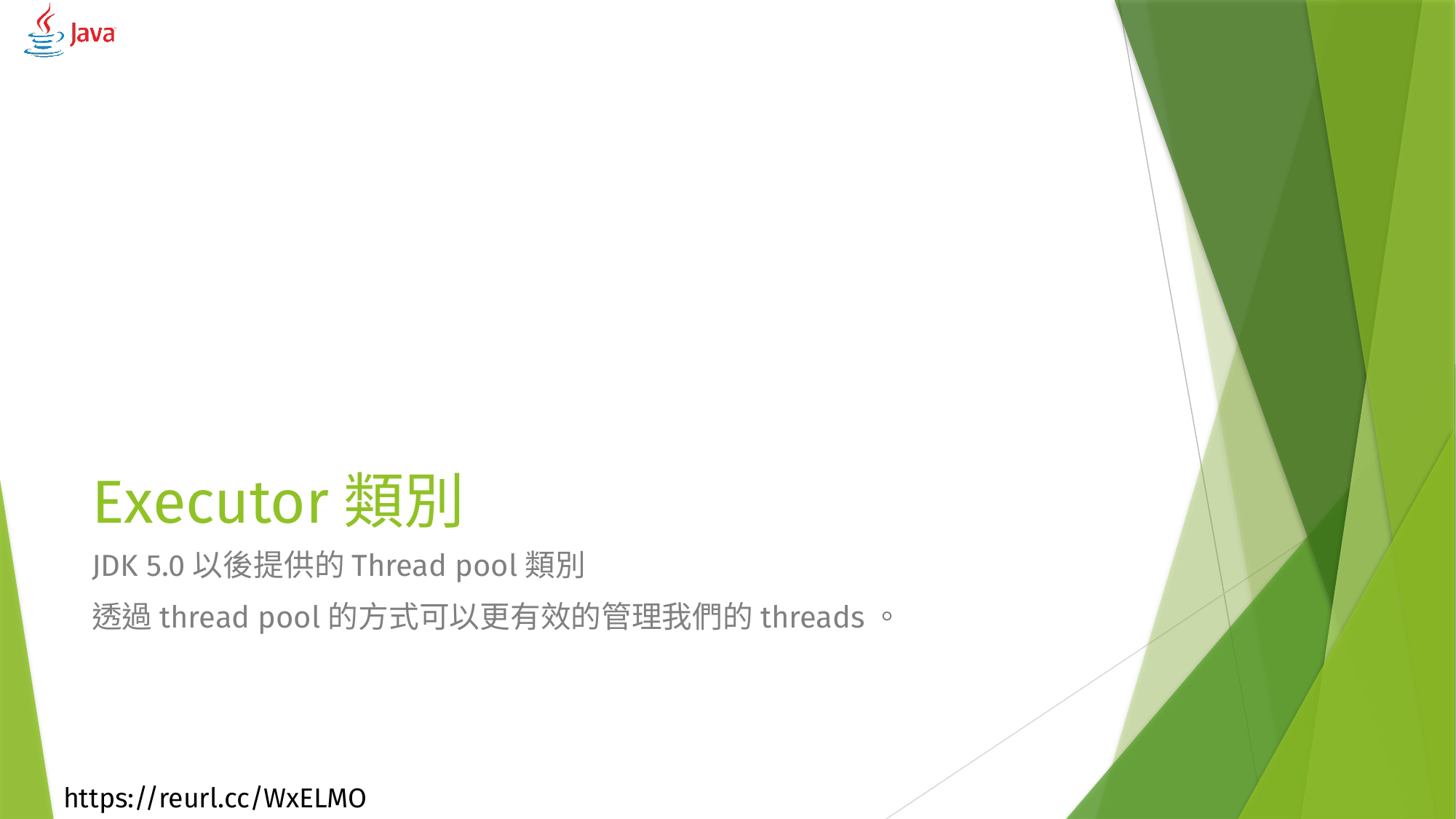

# Executor類別
JDK 5.0以後提供的Thread pool類別
透過thread pool的方式可以更有效的管理我們的threads。